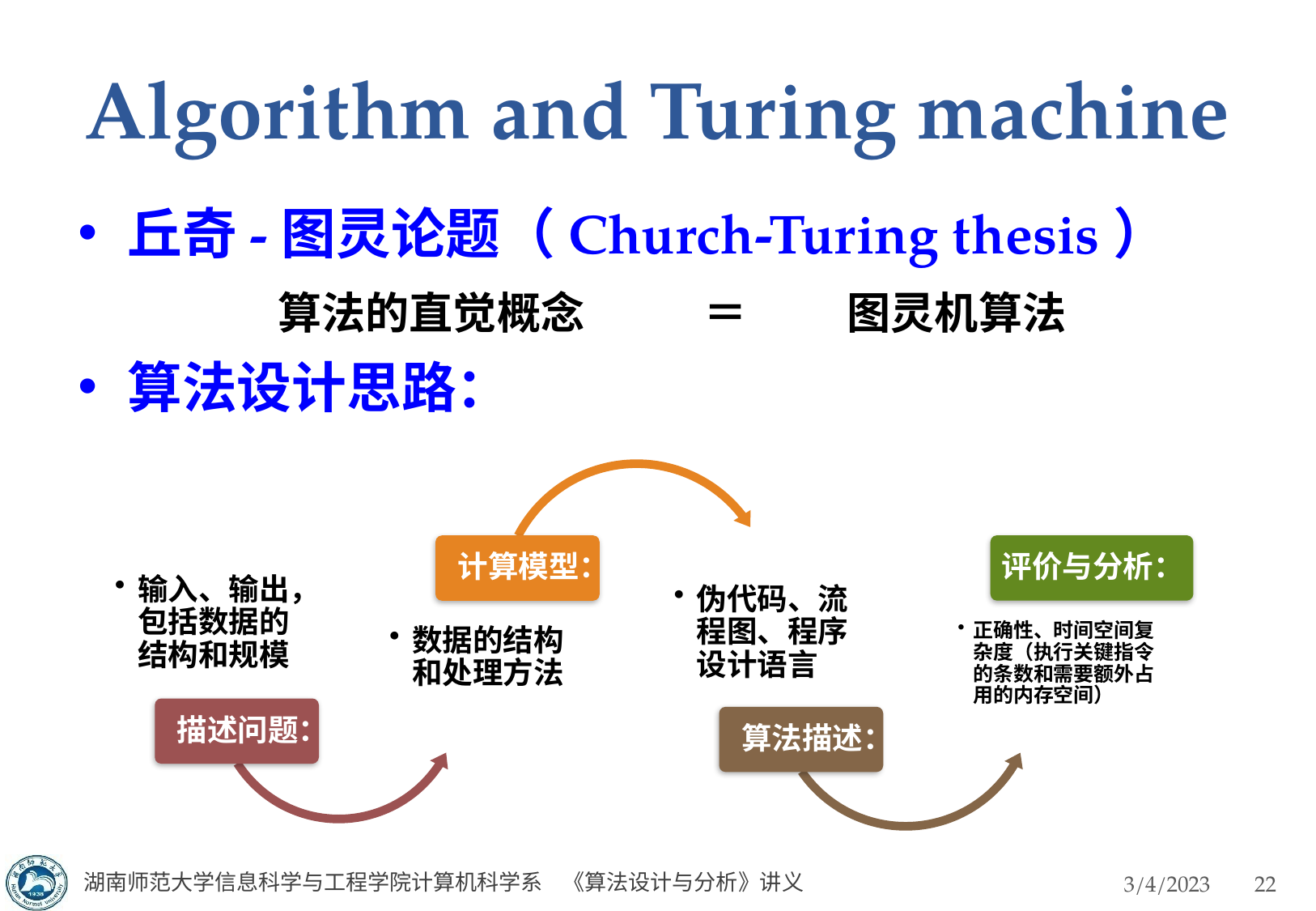

# Algorithm and Turing machine
丘奇-图灵论题（Church-Turing thesis）

算法设计思路：
    算法的直觉概念            ＝          图灵机算法
输入、输出，包括数据的结构和规模
描述问题：
数据的结构和处理方法
计算模型：
伪代码、流程图、程序设计语言
算法描述：
正确性、时间空间复杂度（执行关键指令的条数和需要额外占用的内存空间）
评价与分析：
湖南师范大学信息科学与工程学院计算机科学系   《算法设计与分析》讲义
3/4/2023
22